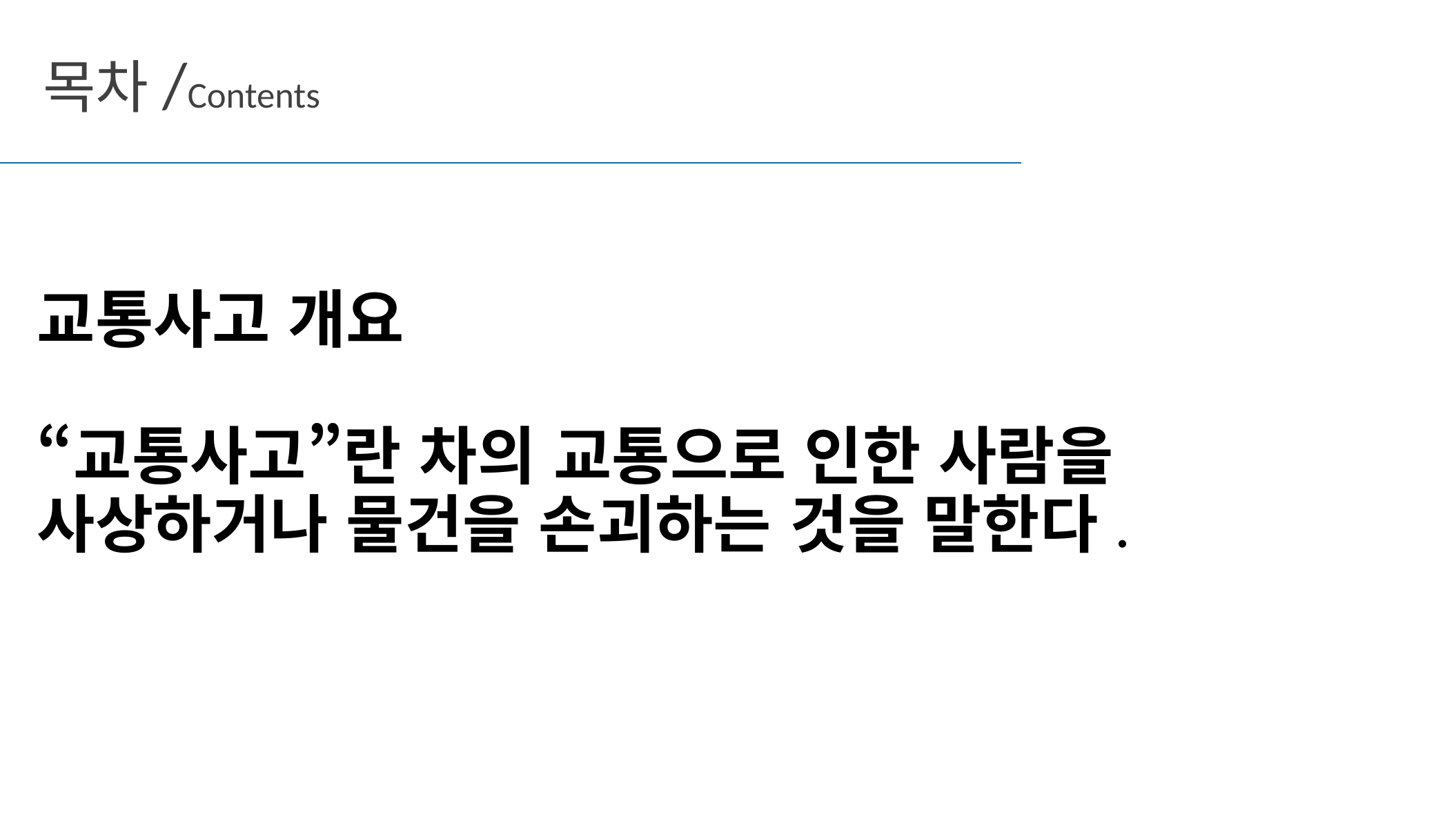

목차/Contents
# 교통사고 개요 “교통사고”란 차의 교통으로 인한 사람을 사상하거나 물건을 손괴하는 것을 말한다.